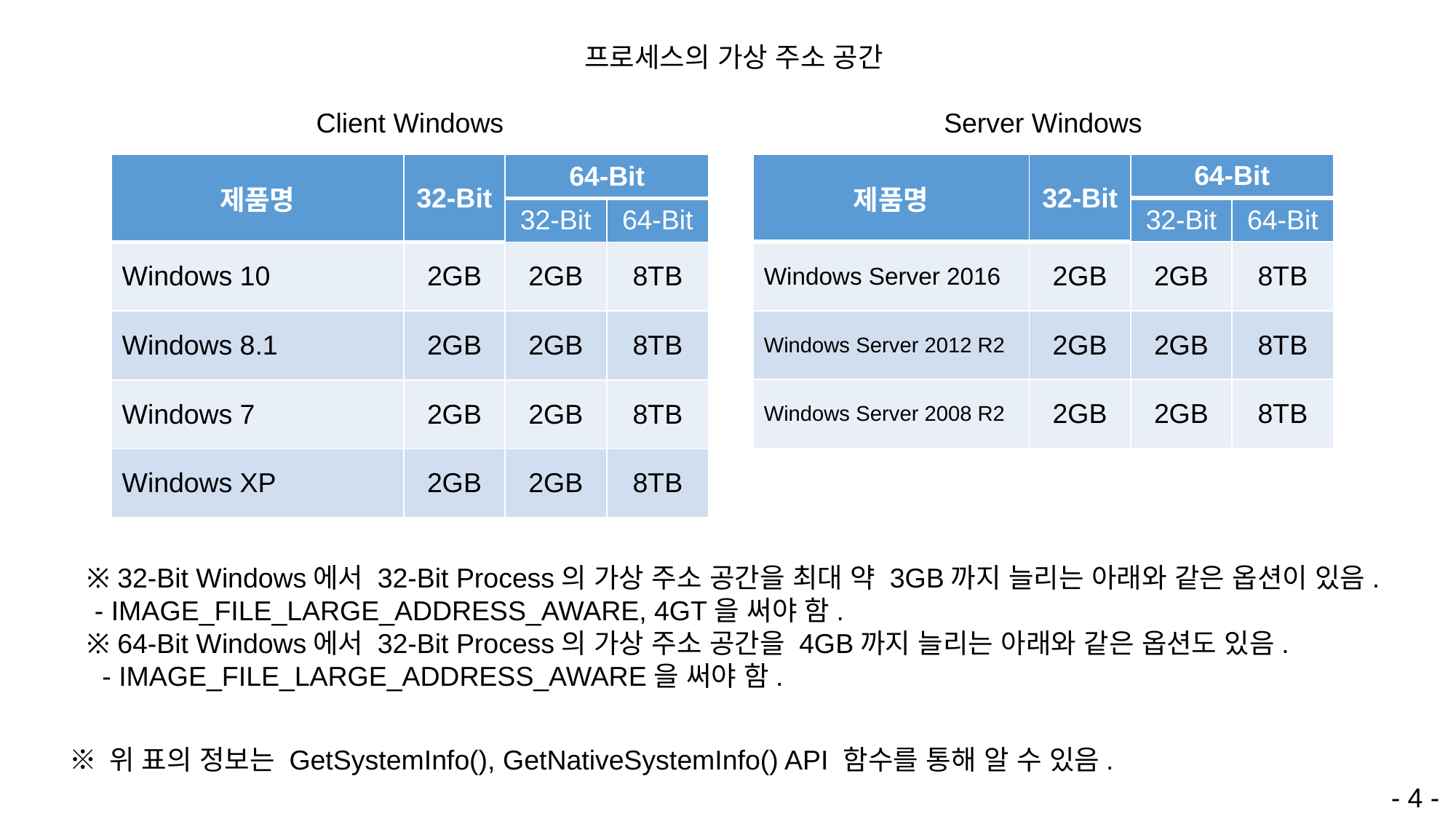

프로세스의 가상 주소 공간
Client Windows
Server Windows
| 제품명 | 32-Bit | 64-Bit |  |
| --- | --- | --- | --- |
|  |  | 32-Bit | 64-Bit |
| Windows Server 2016 | 2GB | 2GB | 8TB |
| Windows Server 2012 R2 | 2GB | 2GB | 8TB |
| Windows Server 2008 R2 | 2GB | 2GB | 8TB |
| 제품명 | 32-Bit | 64-Bit |  |
| --- | --- | --- | --- |
|  |  | 32-Bit | 64-Bit |
| Windows 10 | 2GB | 2GB | 8TB |
| Windows 8.1 | 2GB | 2GB | 8TB |
| Windows 7 | 2GB | 2GB | 8TB |
| Windows XP | 2GB | 2GB | 8TB |
※ 32-Bit Windows에서 32-Bit Process의 가상 주소 공간을 최대 약 3GB까지 늘리는 아래와 같은 옵션이 있음.
 - IMAGE_FILE_LARGE_ADDRESS_AWARE, 4GT을 써야 함.
※ 64-Bit Windows에서 32-Bit Process의 가상 주소 공간을 4GB까지 늘리는 아래와 같은 옵션도 있음.
  - IMAGE_FILE_LARGE_ADDRESS_AWARE을 써야 함.
※ 위 표의 정보는 GetSystemInfo(), GetNativeSystemInfo() API 함수를 통해 알 수 있음.
- 4 -